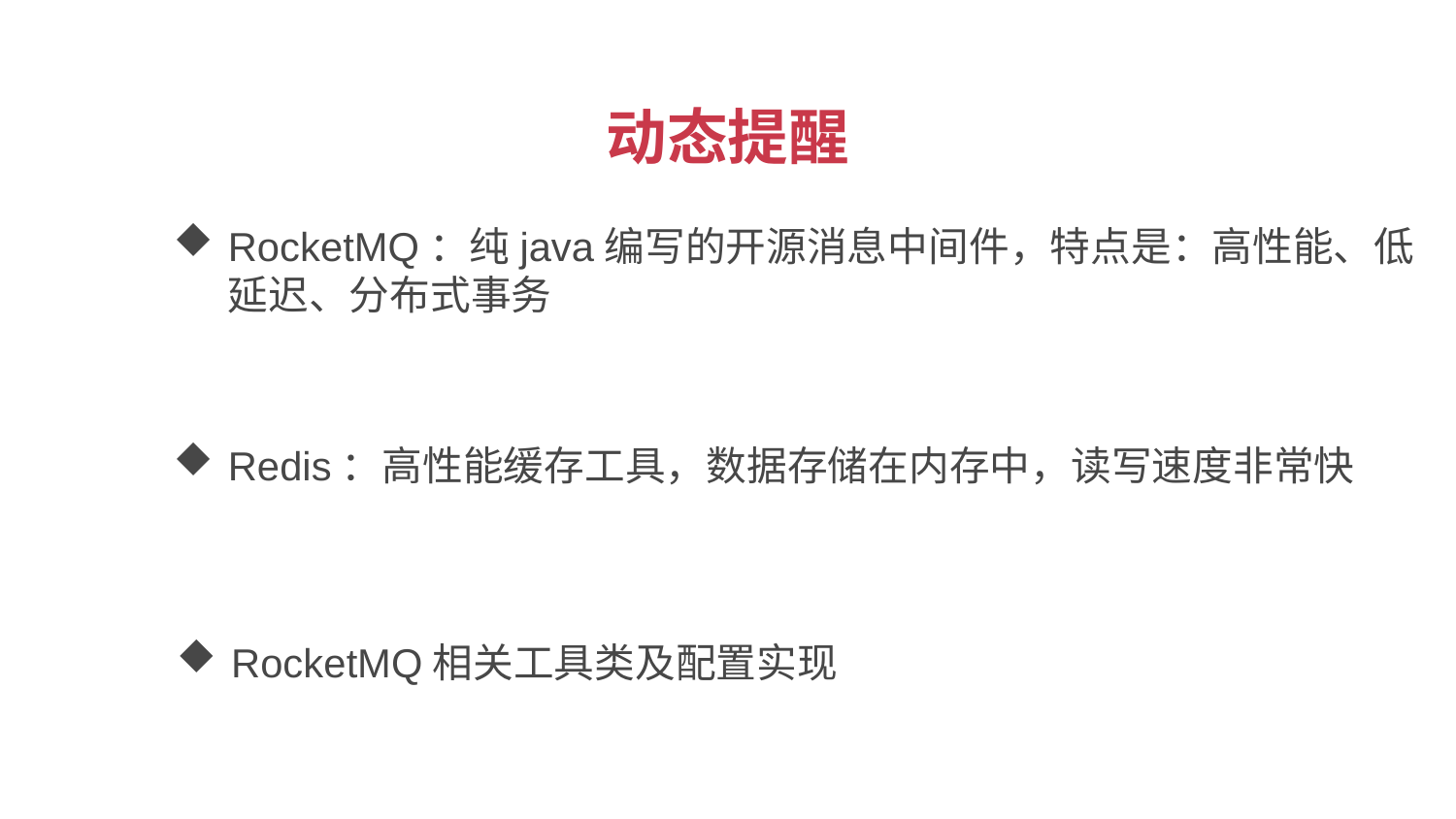

动态提醒
RocketMQ：纯java编写的开源消息中间件，特点是：高性能、低延迟、分布式事务
Redis：高性能缓存工具，数据存储在内存中，读写速度非常快
RocketMQ相关工具类及配置实现